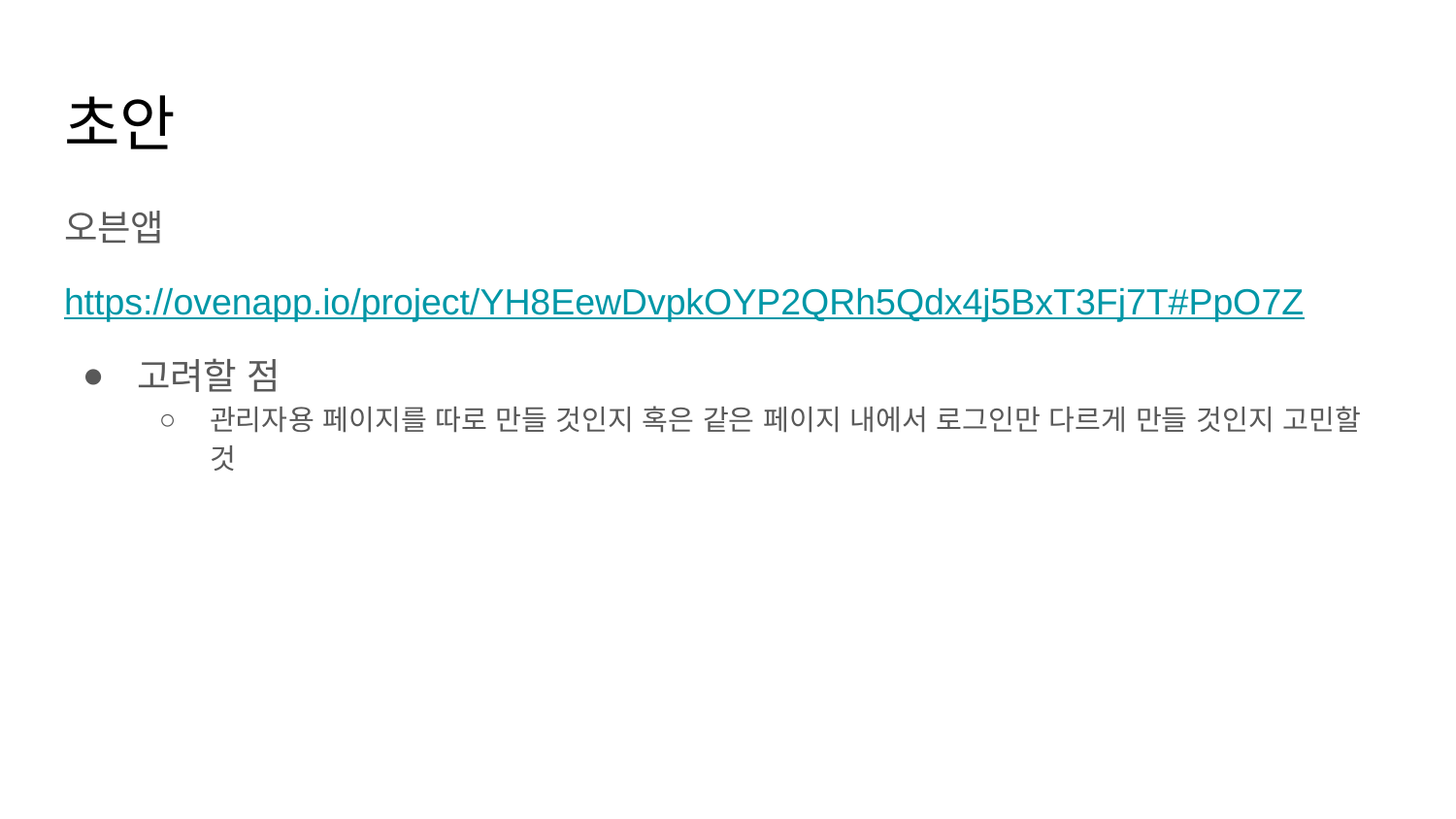

# 초안
오븐앱
https://ovenapp.io/project/YH8EewDvpkOYP2QRh5Qdx4j5BxT3Fj7T#PpO7Z
고려할 점
관리자용 페이지를 따로 만들 것인지 혹은 같은 페이지 내에서 로그인만 다르게 만들 것인지 고민할 것